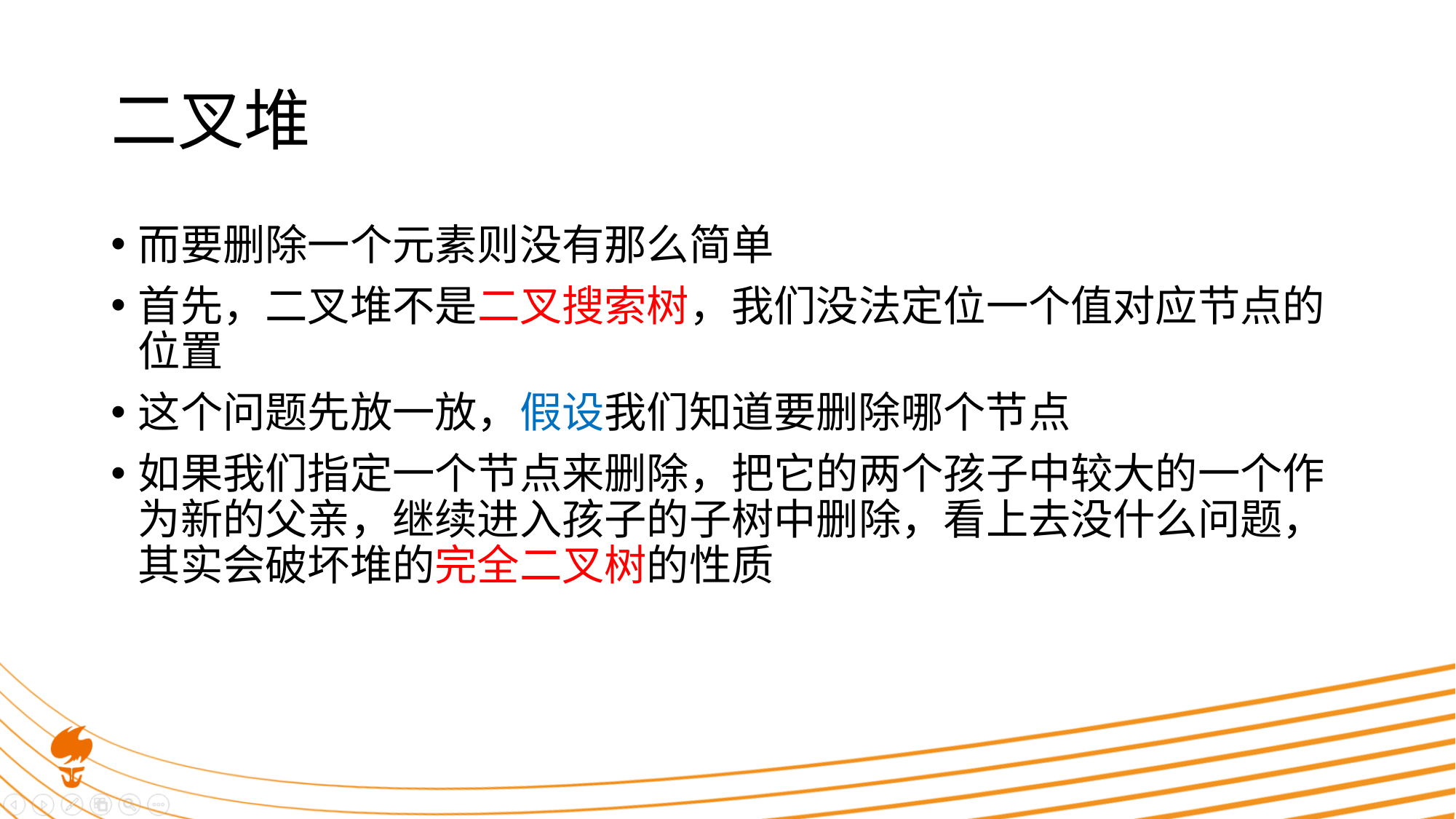

# 二叉堆
而要删除一个元素则没有那么简单
首先，二叉堆不是二叉搜索树，我们没法定位一个值对应节点的位置
这个问题先放一放，假设我们知道要删除哪个节点
如果我们指定一个节点来删除，把它的两个孩子中较大的一个作为新的父亲，继续进入孩子的子树中删除，看上去没什么问题，其实会破坏堆的完全二叉树的性质